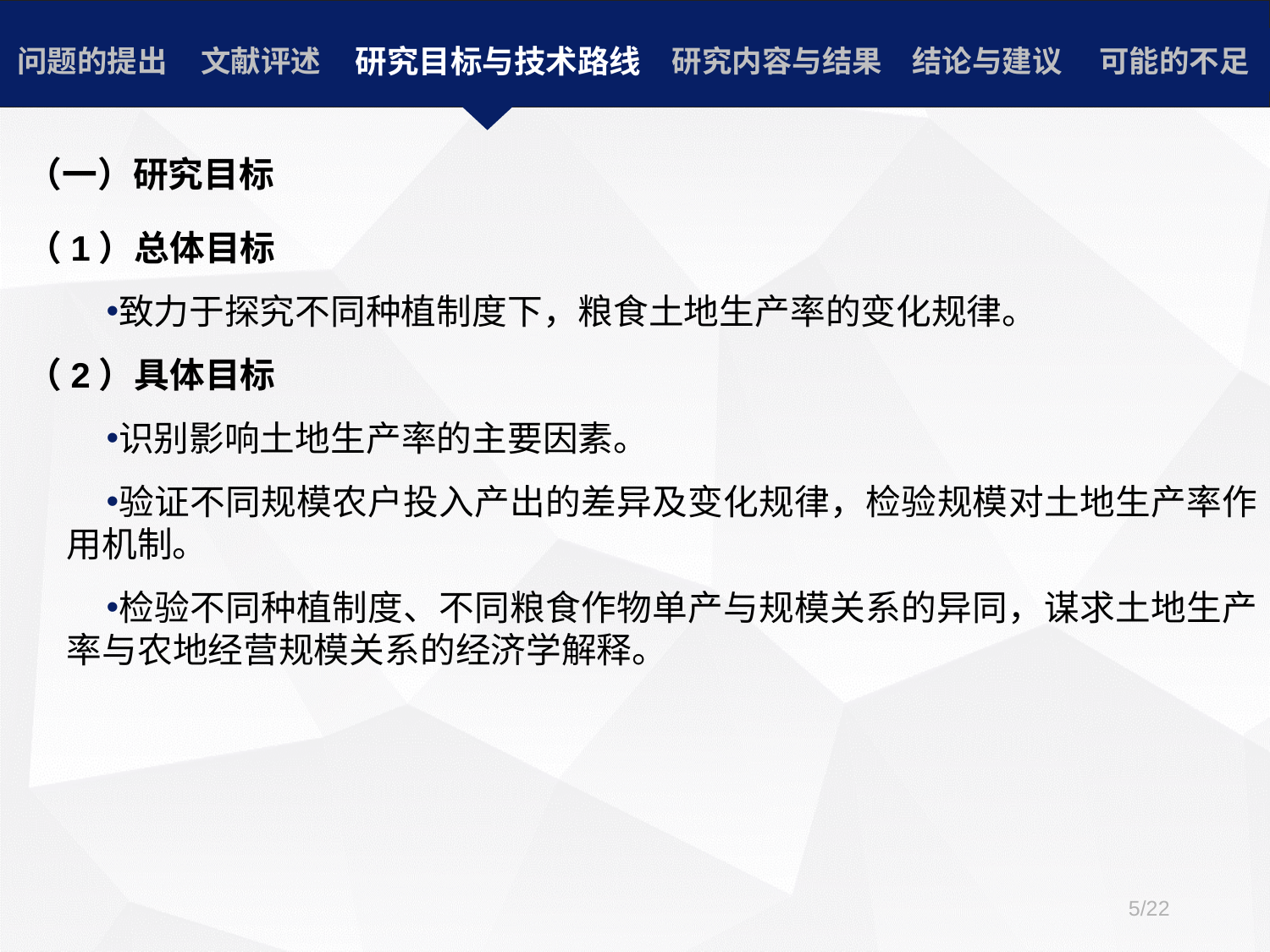

| 问题的提出 | 文献评述 | 研究目标与技术路线 | 研究内容与结果 | 结论与建议 | 可能的不足 |
| --- | --- | --- | --- | --- | --- |

（一）研究目标
（1）总体目标
致力于探究不同种植制度下，粮食土地生产率的变化规律。
（2）具体目标
识别影响土地生产率的主要因素。
验证不同规模农户投入产出的差异及变化规律，检验规模对土地生产率作用机制。
检验不同种植制度、不同粮食作物单产与规模关系的异同，谋求土地生产率与农地经营规模关系的经济学解释。

5/22